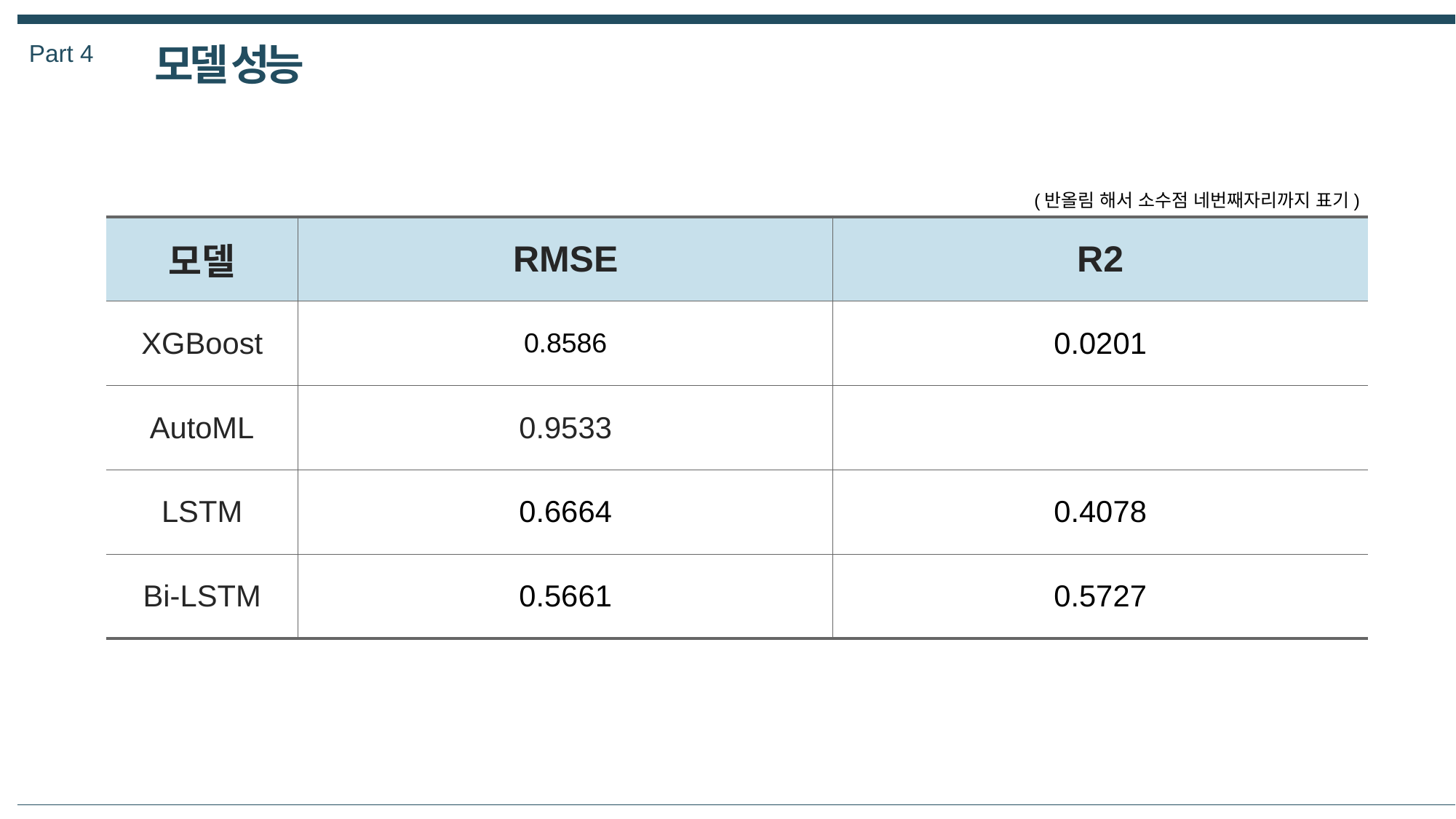

Part 4
모델 성능
(반올림 해서 소수점 네번째자리까지 표기)
| 모델 | RMSE | R2 |
| --- | --- | --- |
| XGBoost | 0.8586 | 0.0201 |
| AutoML | 0.9533 |  |
| LSTM | 0.6664 | 0.4078 |
| Bi-LSTM | 0.5661 | 0.5727 |